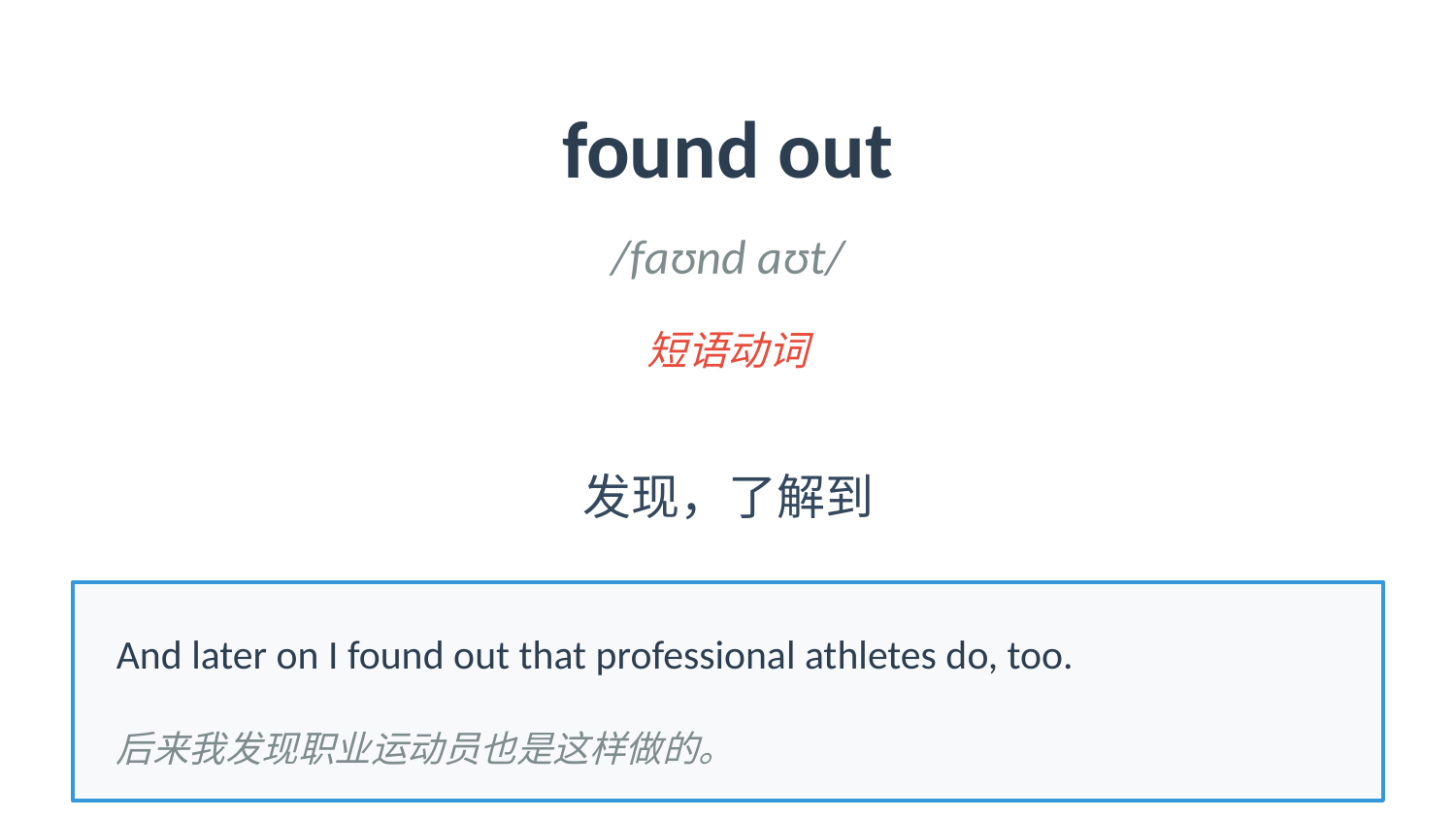

found out
/faʊnd aʊt/
短语动词
发现，了解到

And later on I found out that professional athletes do, too.

后来我发现职业运动员也是这样做的。